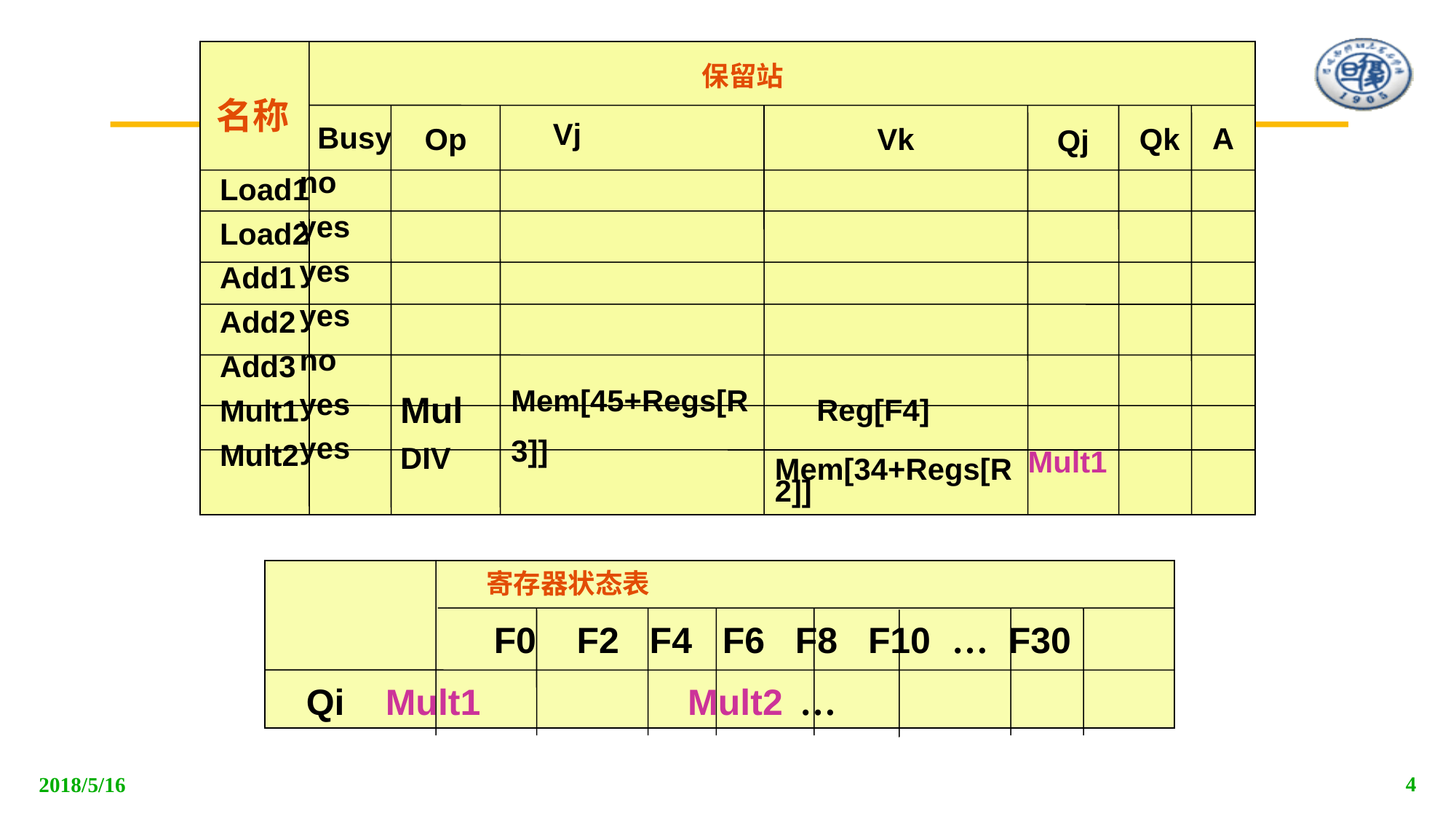

保留站
名称

     Vj

Mem[45+Regs[R3]]

Busy
   no
   yes
   yes
   yes
   no
   yes
   yes
A

Op

  Mul
  DIV

Qk

Vk

     Reg[F4]
    Mem[34+Regs[R2]]

Qj

  Mult1

Load1
Load2
Add1
Add2
Add3
Mult1
Mult2

                                 寄存器状态表
          F0    F2   F4   F6   F8   F10  …  F30
   Qi    Mult1                     Mult2  …

4
2018/5/16